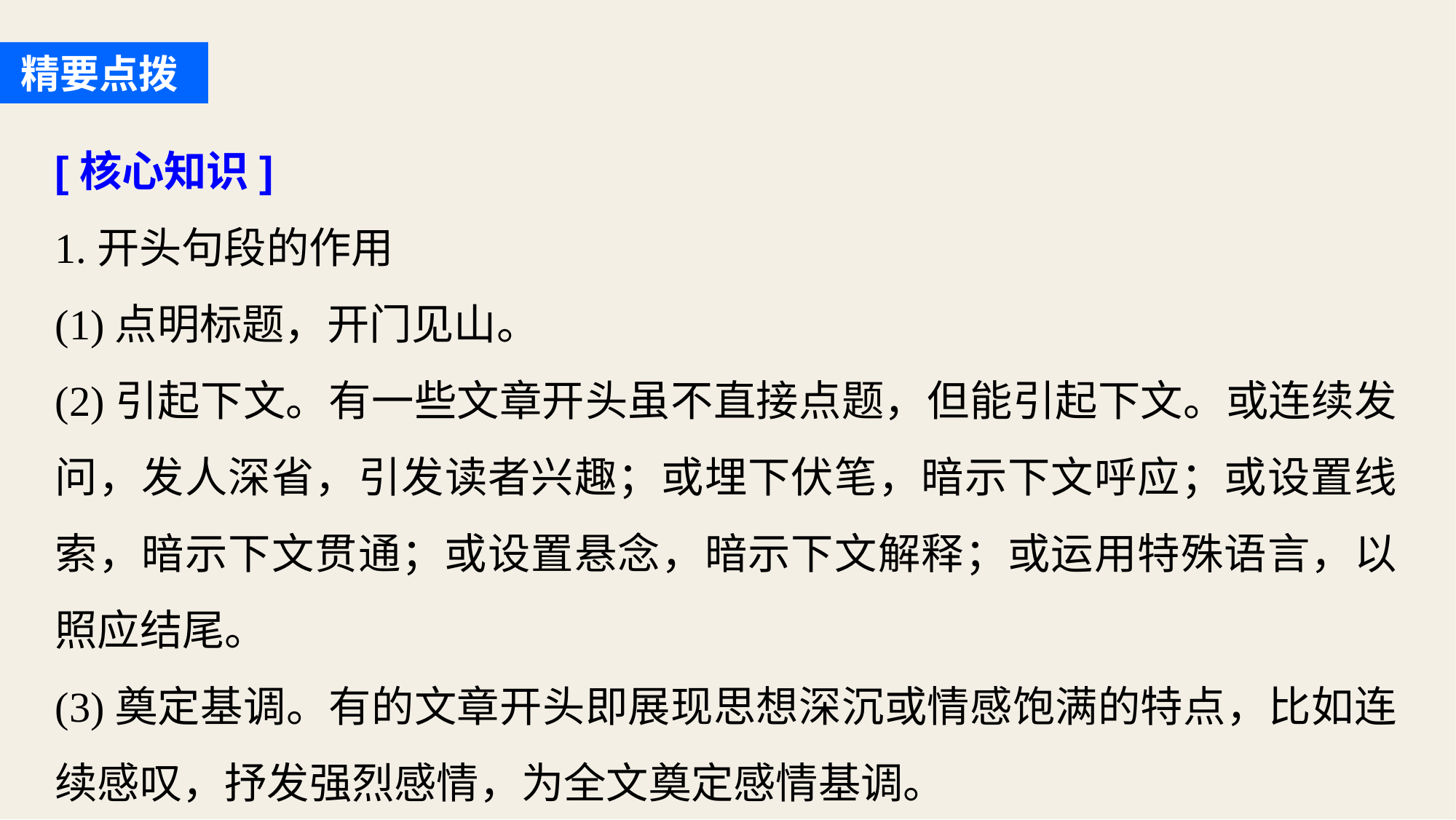

精要点拨
[核心知识]
1.开头句段的作用
(1)点明标题，开门见山。
(2)引起下文。有一些文章开头虽不直接点题，但能引起下文。或连续发问，发人深省，引发读者兴趣；或埋下伏笔，暗示下文呼应；或设置线索，暗示下文贯通；或设置悬念，暗示下文解释；或运用特殊语言，以照应结尾。
(3)奠定基调。有的文章开头即展现思想深沉或情感饱满的特点，比如连续感叹，抒发强烈感情，为全文奠定感情基调。